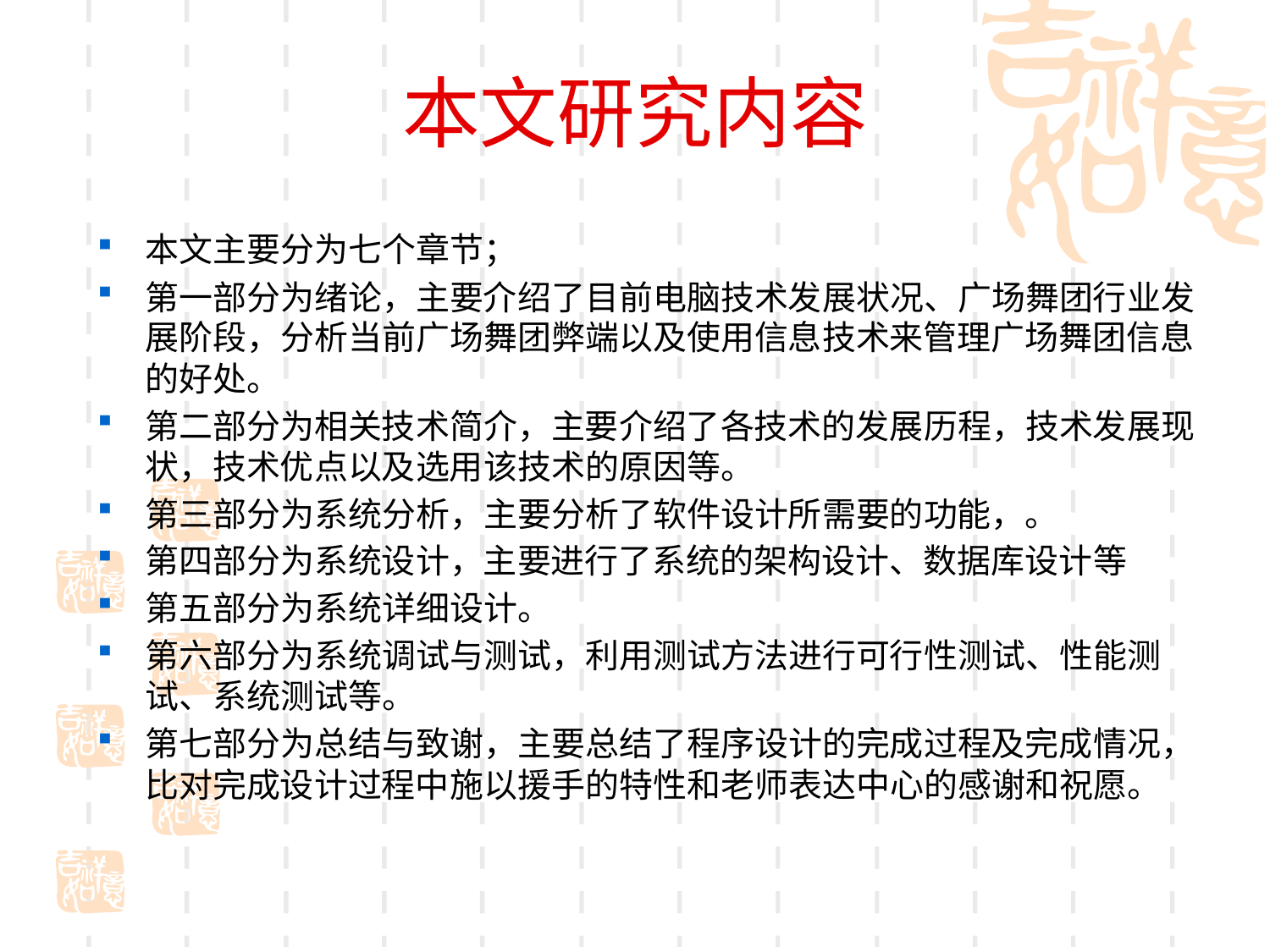

# 本文研究内容
本文主要分为七个章节；
第一部分为绪论，主要介绍了目前电脑技术发展状况、广场舞团行业发展阶段，分析当前广场舞团弊端以及使用信息技术来管理广场舞团信息的好处。
第二部分为相关技术简介，主要介绍了各技术的发展历程，技术发展现状，技术优点以及选用该技术的原因等。
第三部分为系统分析，主要分析了软件设计所需要的功能，。
第四部分为系统设计，主要进行了系统的架构设计、数据库设计等
第五部分为系统详细设计。
第六部分为系统调试与测试，利用测试方法进行可行性测试、性能测试、系统测试等。
第七部分为总结与致谢，主要总结了程序设计的完成过程及完成情况，比对完成设计过程中施以援手的特性和老师表达中心的感谢和祝愿。